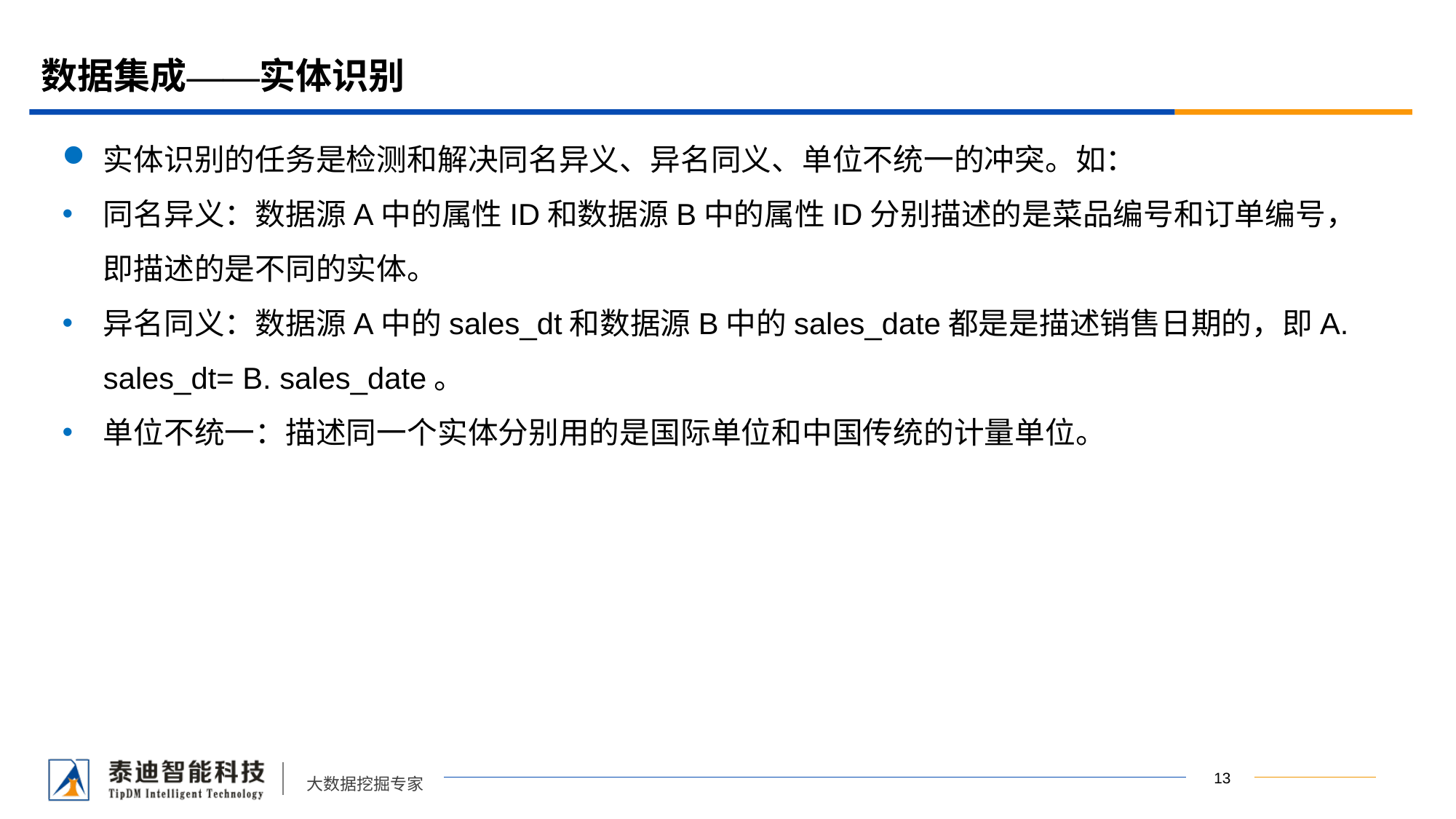

# 数据集成——实体识别

实体识别的任务是检测和解决同名异义、异名同义、单位不统一的冲突。如：
同名异义：数据源A中的属性ID和数据源B中的属性ID分别描述的是菜品编号和订单编号，即描述的是不同的实体。
异名同义：数据源A中的sales_dt和数据源B中的sales_date都是是描述销售日期的，即A. sales_dt= B. sales_date。
单位不统一：描述同一个实体分别用的是国际单位和中国传统的计量单位。